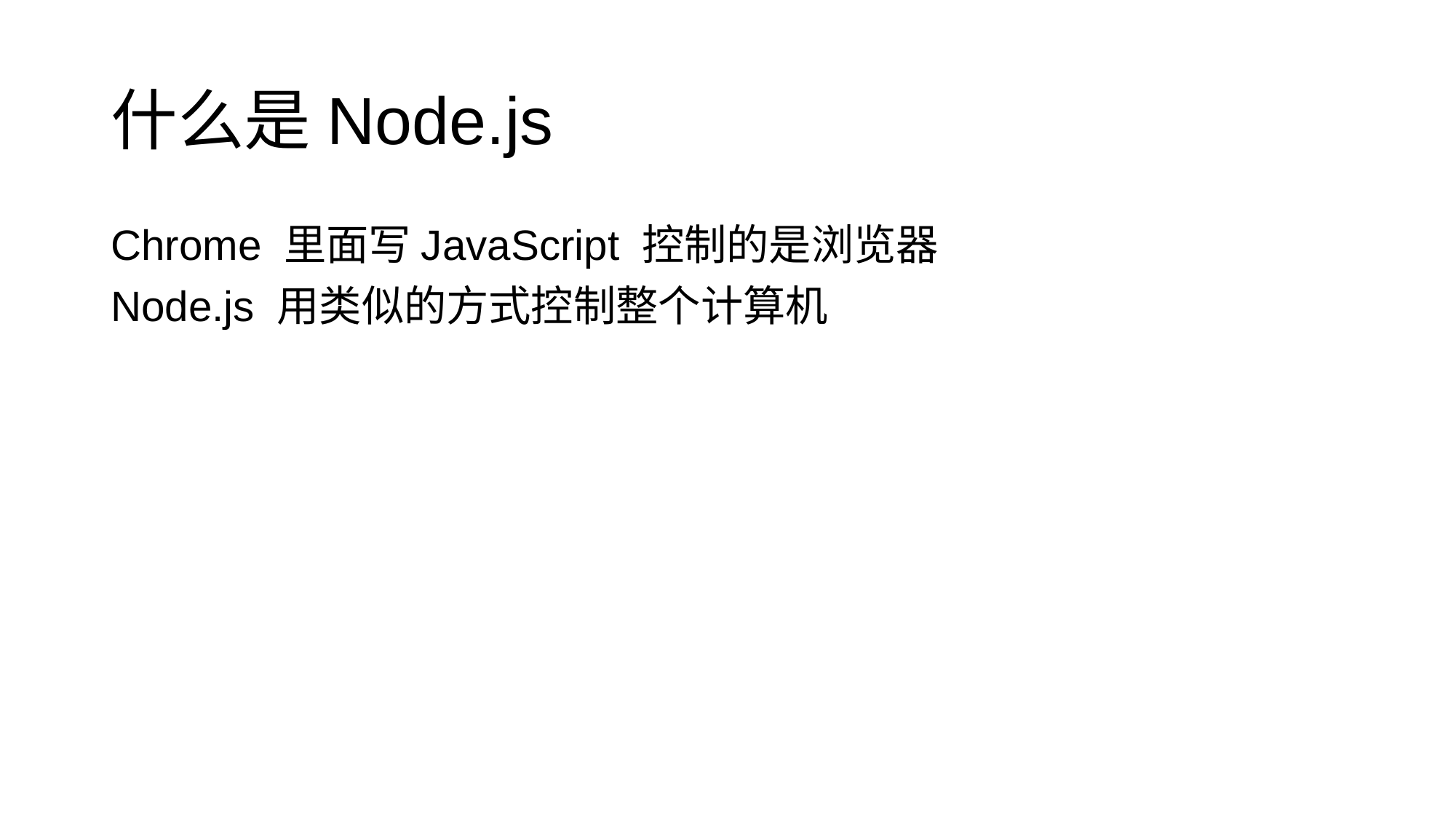

# 什么是Node.js
Chrome 里面写JavaScript 控制的是浏览器
Node.js 用类似的方式控制整个计算机